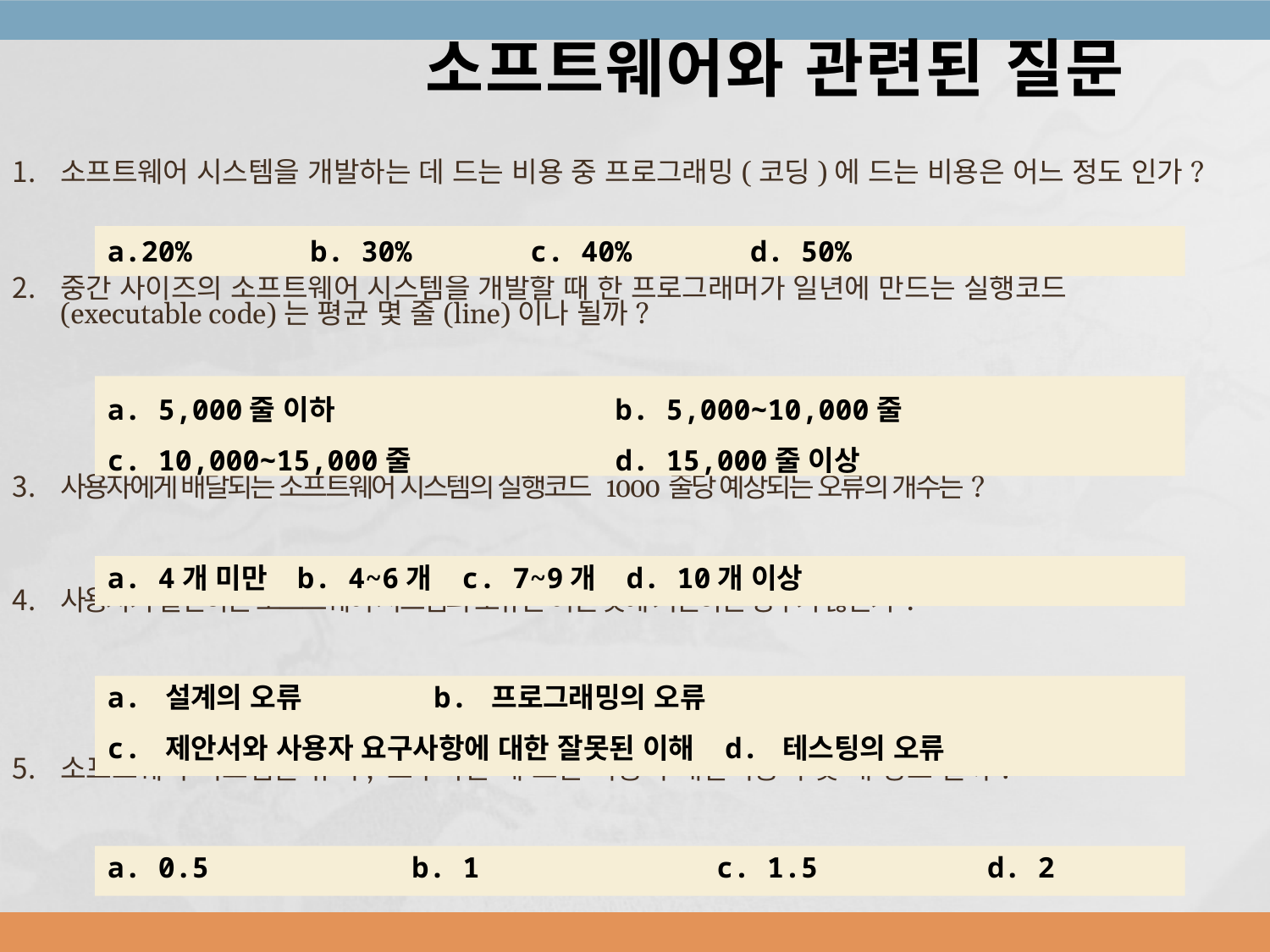

소프트웨어와 관련된 질문
소프트웨어 시스템을 개발하는 데 드는 비용 중 프로그래밍(코딩)에 드는 비용은 어느 정도 인가?

중간 사이즈의 소프트웨어 시스템을 개발할 때 한 프로그래머가 일년에 만드는 실행코드(executable code)는 평균 몇 줄(line)이나 될까?

사용자에게 배달되는 소프트웨어 시스템의 실행코드 1000줄당 예상되는 오류의 개수는?

사용자가 발견하는 소프트웨어 시스템의 오류는 어떤 것에 기인하는 경우가 많은가?

소프트웨어 시스템을 유지, 보수하는 데 드는 비용이 개발비용의 몇 배 정도 될까?

a.20%       b. 30%       c. 40%       d. 50%
a. 5,000줄 이하			b. 5,000∼10,000줄
c. 10,000∼15,000줄		d. 15,000줄 이상
a. 4개 미만   b. 4~6개   c. 7~9개   d. 10개 이상
a. 설계의 오류                b. 프로그래밍의 오류

c. 제안서와 사용자 요구사항에 대한 잘못된 이해   d. 테스팅의 오류
a. 0.5            b. 1              c. 1.5          d. 2